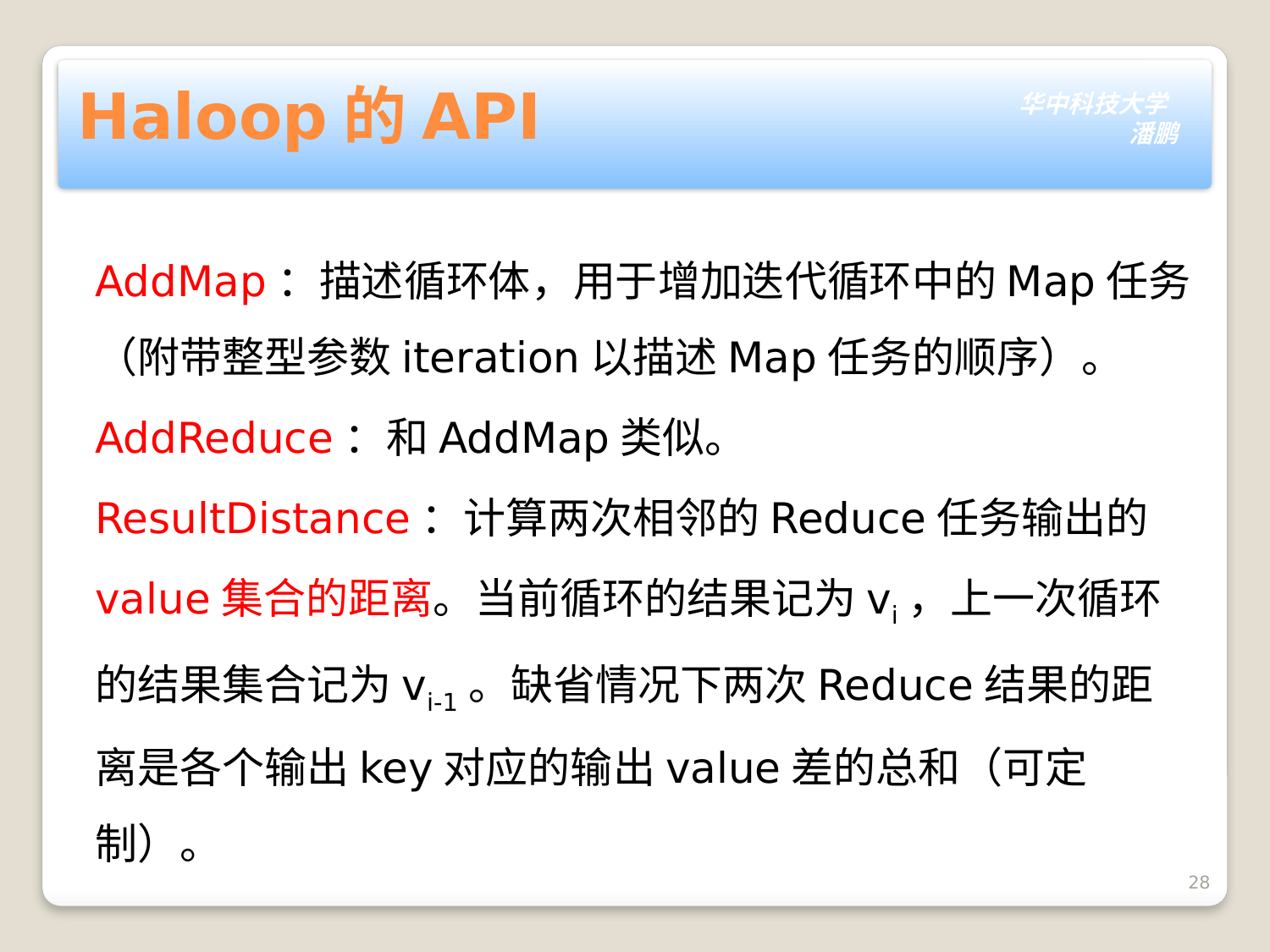

# Haloop的API
AddMap：描述循环体，用于增加迭代循环中的Map任务（附带整型参数iteration以描述Map任务的顺序）。
AddReduce：和AddMap类似。
ResultDistance：计算两次相邻的Reduce任务输出的value集合的距离。当前循环的结果记为vi，上一次循环的结果集合记为vi-1。缺省情况下两次Reduce结果的距离是各个输出key对应的输出value差的总和（可定制）。
28